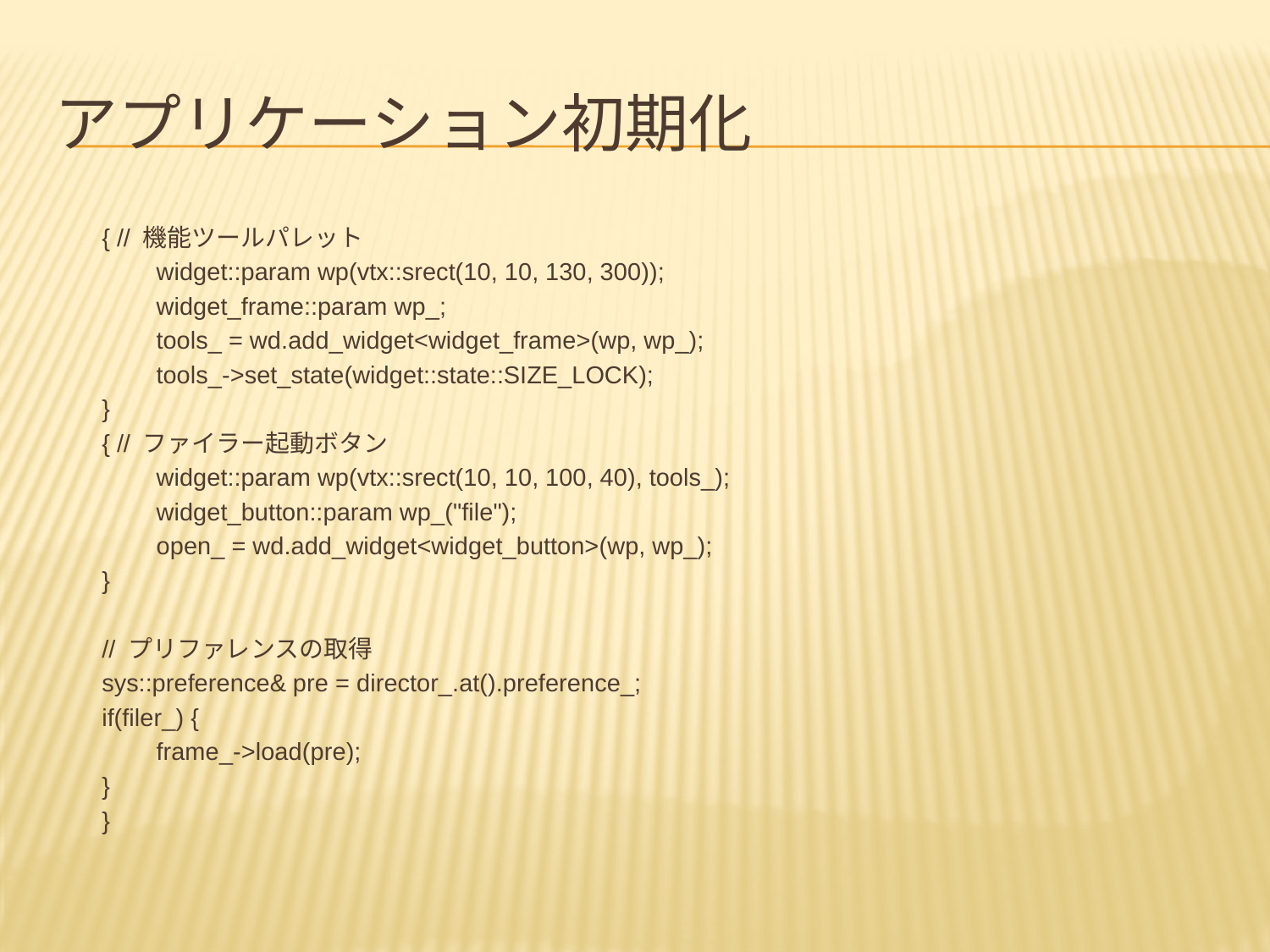

# アプリケーション初期化
		{ // 機能ツールパレット
		        widget::param wp(vtx::srect(10, 10, 130, 300));
		        widget_frame::param wp_;
		        tools_ = wd.add_widget<widget_frame>(wp, wp_);
		        tools_->set_state(widget::state::SIZE_LOCK);
		}
		{ // ファイラー起動ボタン
		        widget::param wp(vtx::srect(10, 10, 100, 40), tools_);
		        widget_button::param wp_("file");
		        open_ = wd.add_widget<widget_button>(wp, wp_);
		}

		// プリファレンスの取得
		sys::preference& pre = director_.at().preference_;
		if(filer_) {
		        frame_->load(pre);
		}
	}